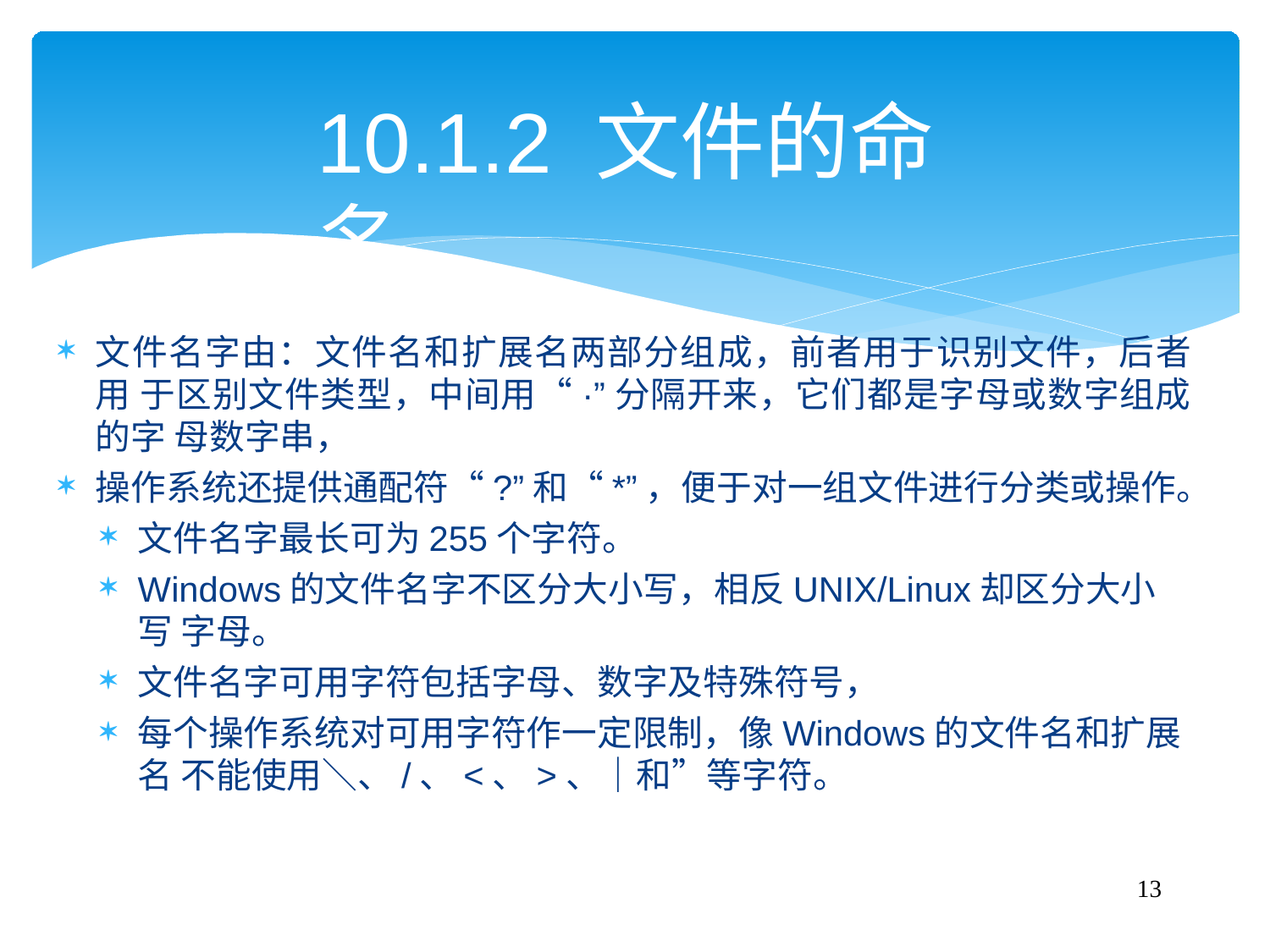

# 10.1.2 文件的命名
文件名字由：文件名和扩展名两部分组成，前者用于识别文件，后者用 于区别文件类型，中间用“·”分隔开来，它们都是字母或数字组成的字 母数字串，
操作系统还提供通配符“?”和“*”，便于对一组文件进行分类或操作。
文件名字最长可为255个字符。
Windows的文件名字不区分大小写，相反UNIX/Linux却区分大小写 字母。
文件名字可用字符包括字母、数字及特殊符号，
每个操作系统对可用字符作一定限制，像Windows的文件名和扩展名 不能使用＼、/、<、>、｜和”等字符。
13